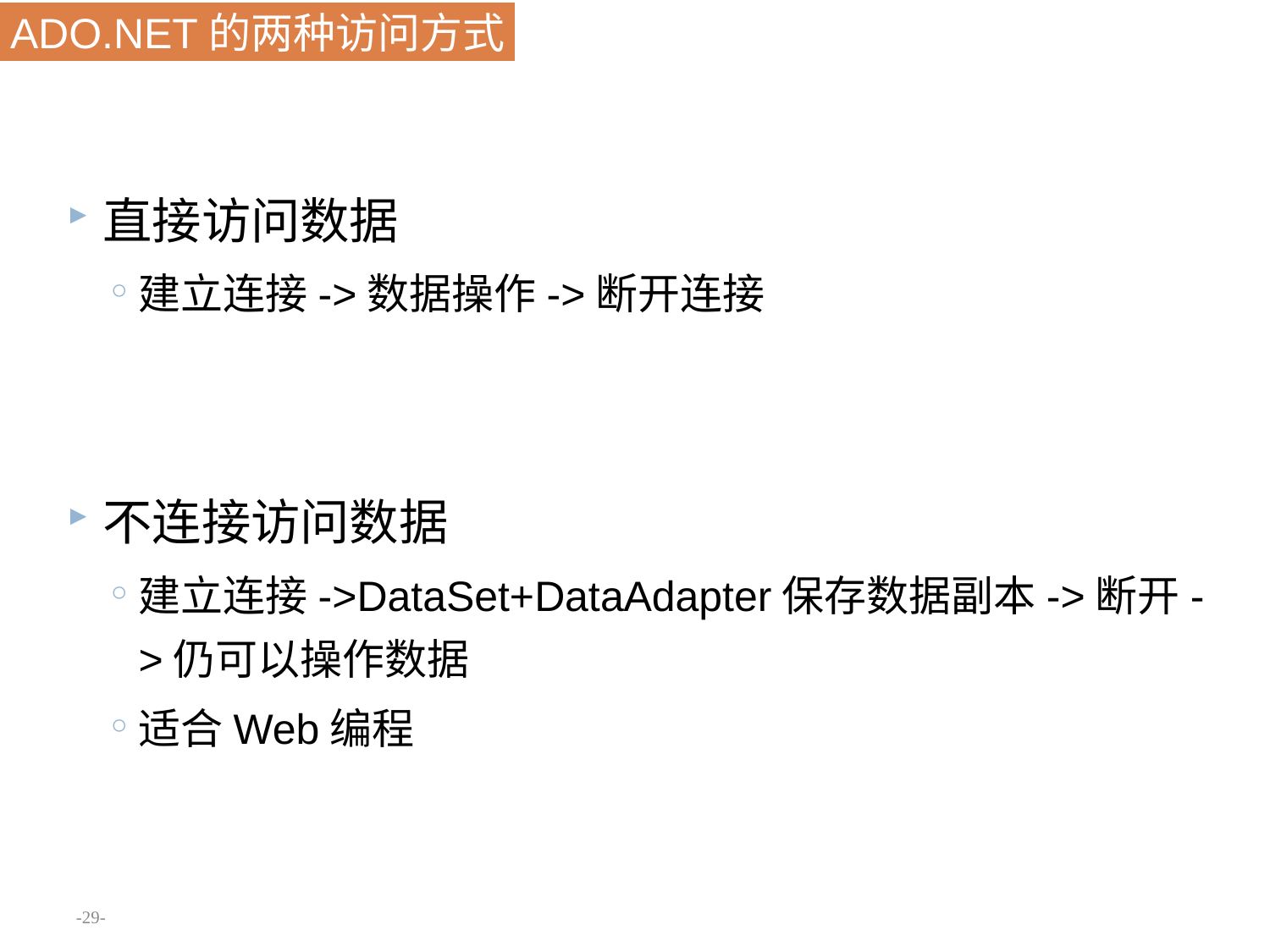

ADO.NET的两种访问方式
直接访问数据
建立连接->数据操作->断开连接

不连接访问数据
建立连接->DataSet+DataAdapter保存数据副本->断开->仍可以操作数据
适合Web编程

-29-